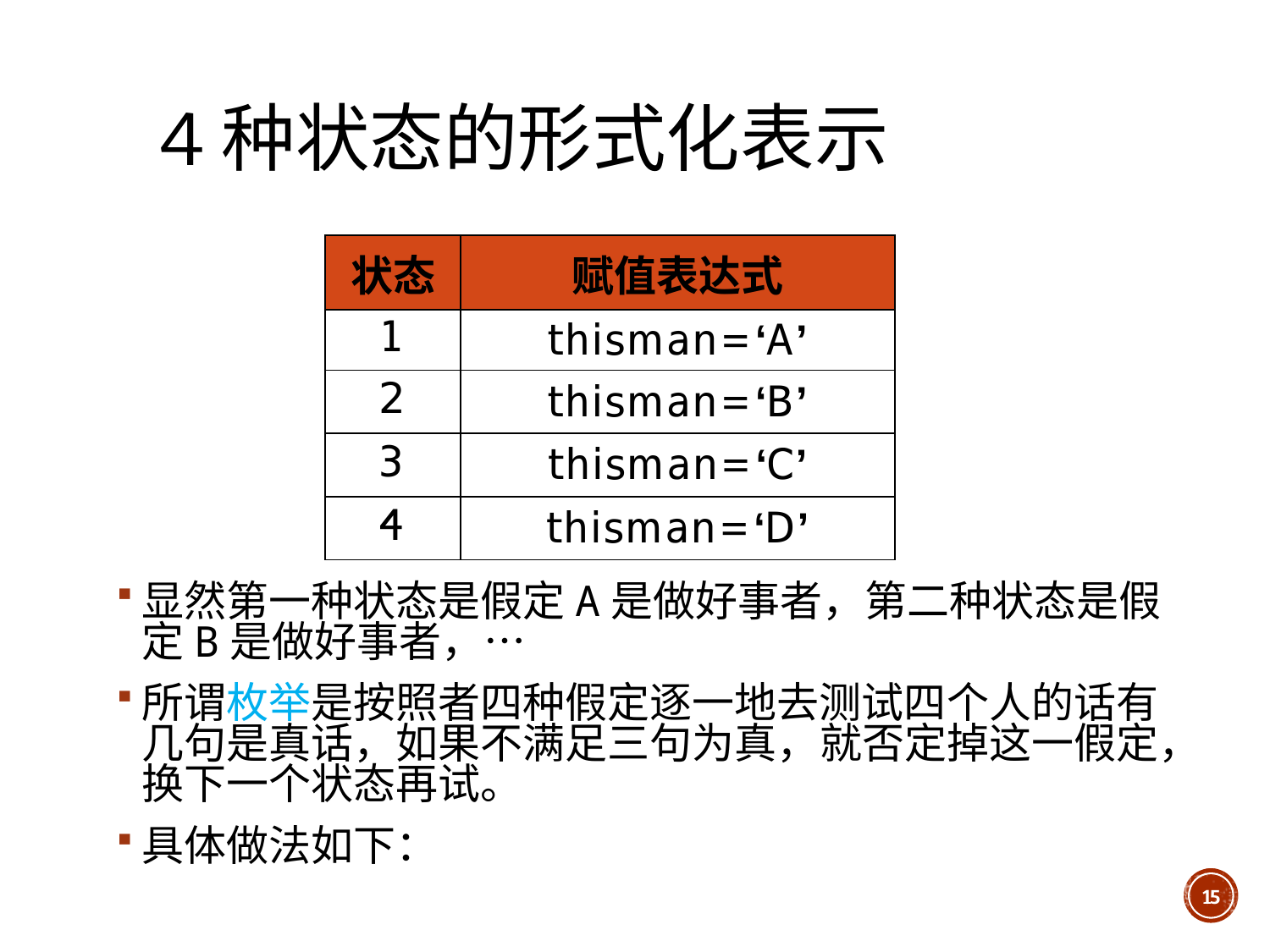

# 4种状态的形式化表示
| 状态 | 赋值表达式 |
| --- | --- |
| 1 | thisman=‘A’ |
| 2 | thisman=‘B’ |
| 3 | thisman=‘C’ |
| 4 | thisman=‘D’ |
显然第一种状态是假定A是做好事者，第二种状态是假定B是做好事者，…
所谓枚举是按照者四种假定逐一地去测试四个人的话有几句是真话，如果不满足三句为真，就否定掉这一假定，换下一个状态再试。
具体做法如下：
15